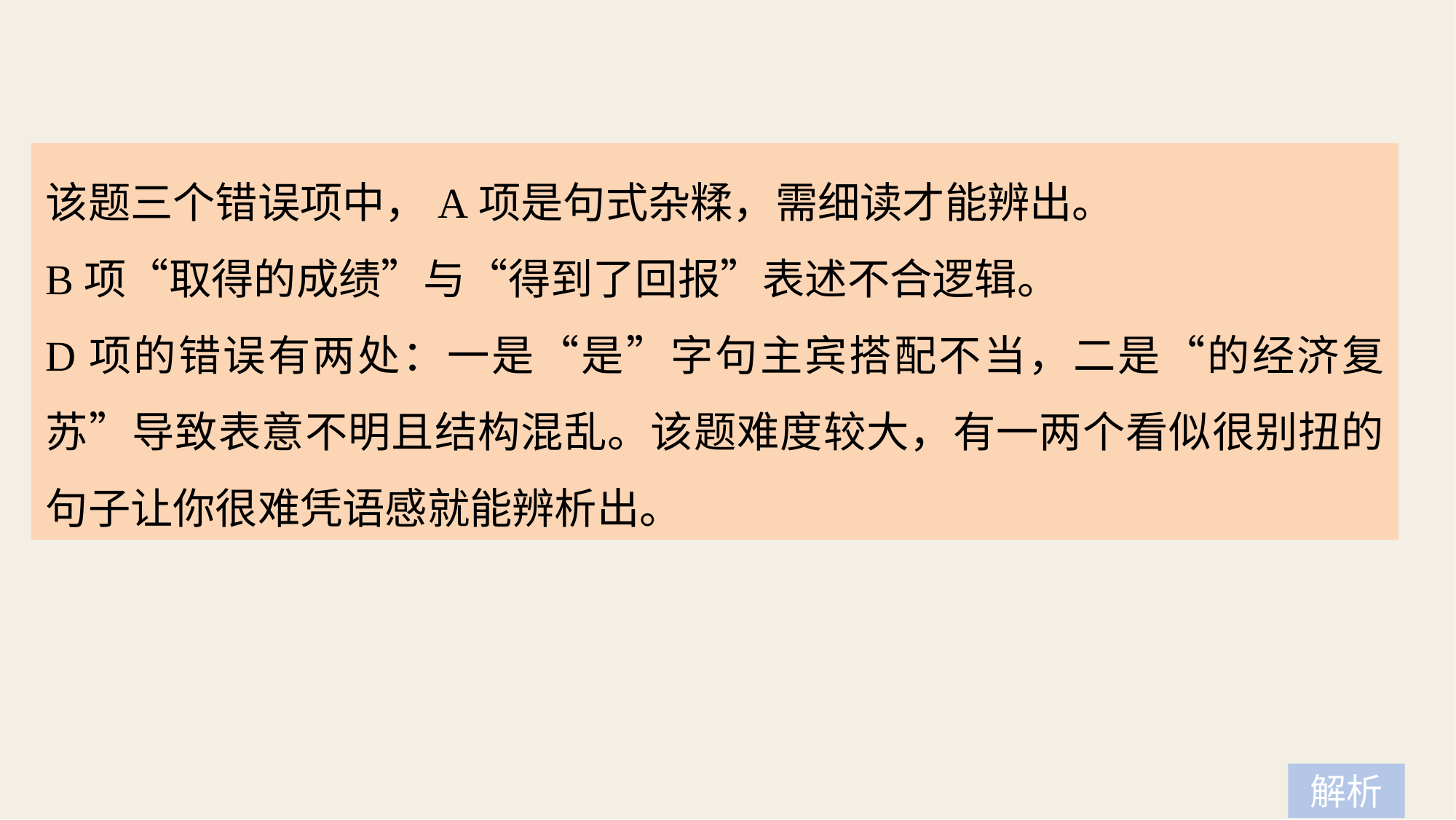

该题三个错误项中，A项是句式杂糅，需细读才能辨出。
B项“取得的成绩”与“得到了回报”表述不合逻辑。
D项的错误有两处：一是“是”字句主宾搭配不当，二是“的经济复苏”导致表意不明且结构混乱。该题难度较大，有一两个看似很别扭的句子让你很难凭语感就能辨析出。
解析